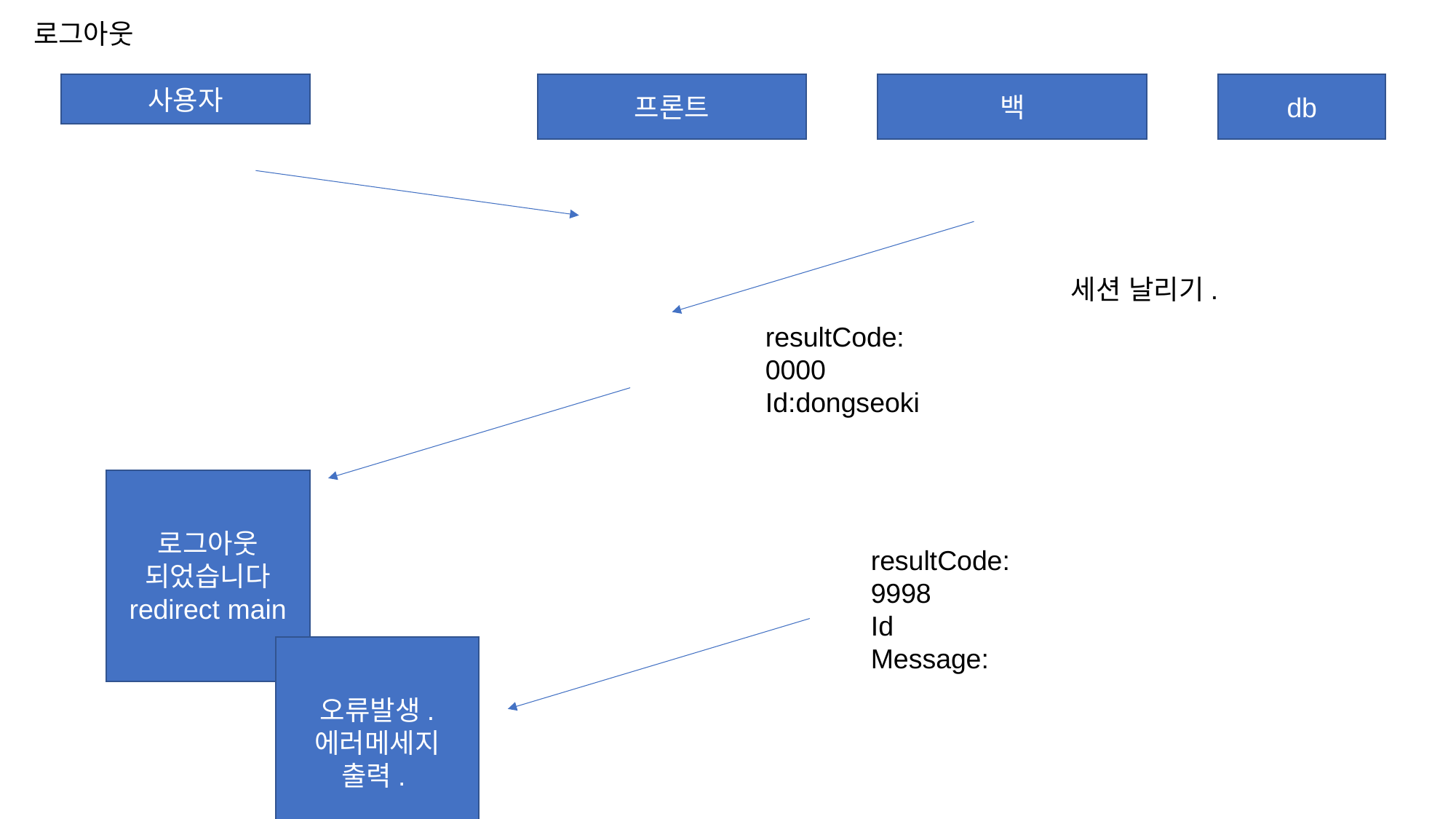

로그아웃
사용자
프론트
백
db
세션 날리기.

resultCode: 0000
Id:dongseoki

로그아웃 되었습니다
redirect main
resultCode:
9998
Id
Message:

오류발생.
에러메세지 출력.